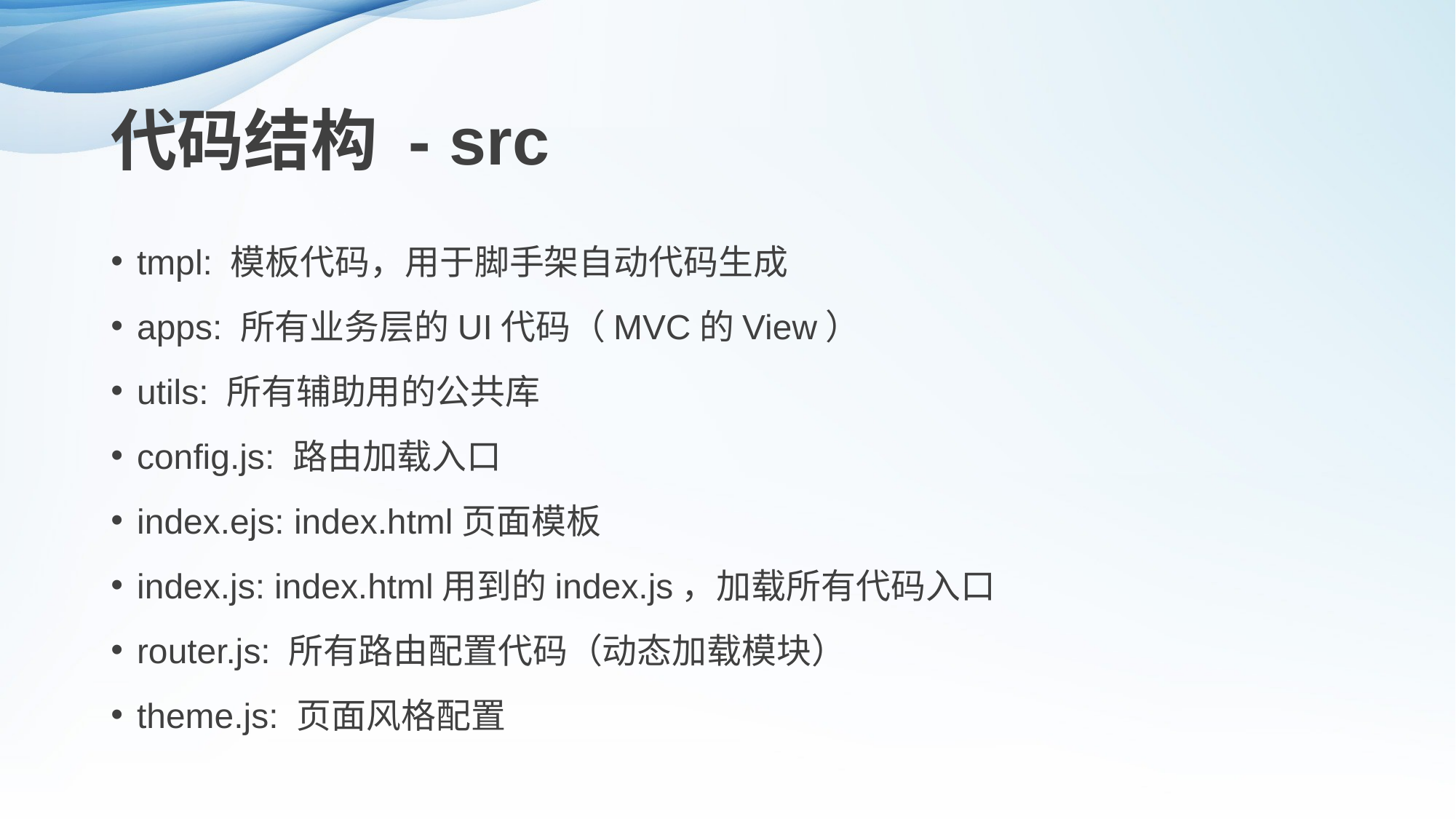

# 代码结构 - src
tmpl: 模板代码，用于脚手架自动代码生成
apps: 所有业务层的UI代码（MVC的View）
utils: 所有辅助用的公共库
config.js: 路由加载入口
index.ejs: index.html页面模板
index.js: index.html用到的index.js，加载所有代码入口
router.js: 所有路由配置代码（动态加载模块）
theme.js: 页面风格配置